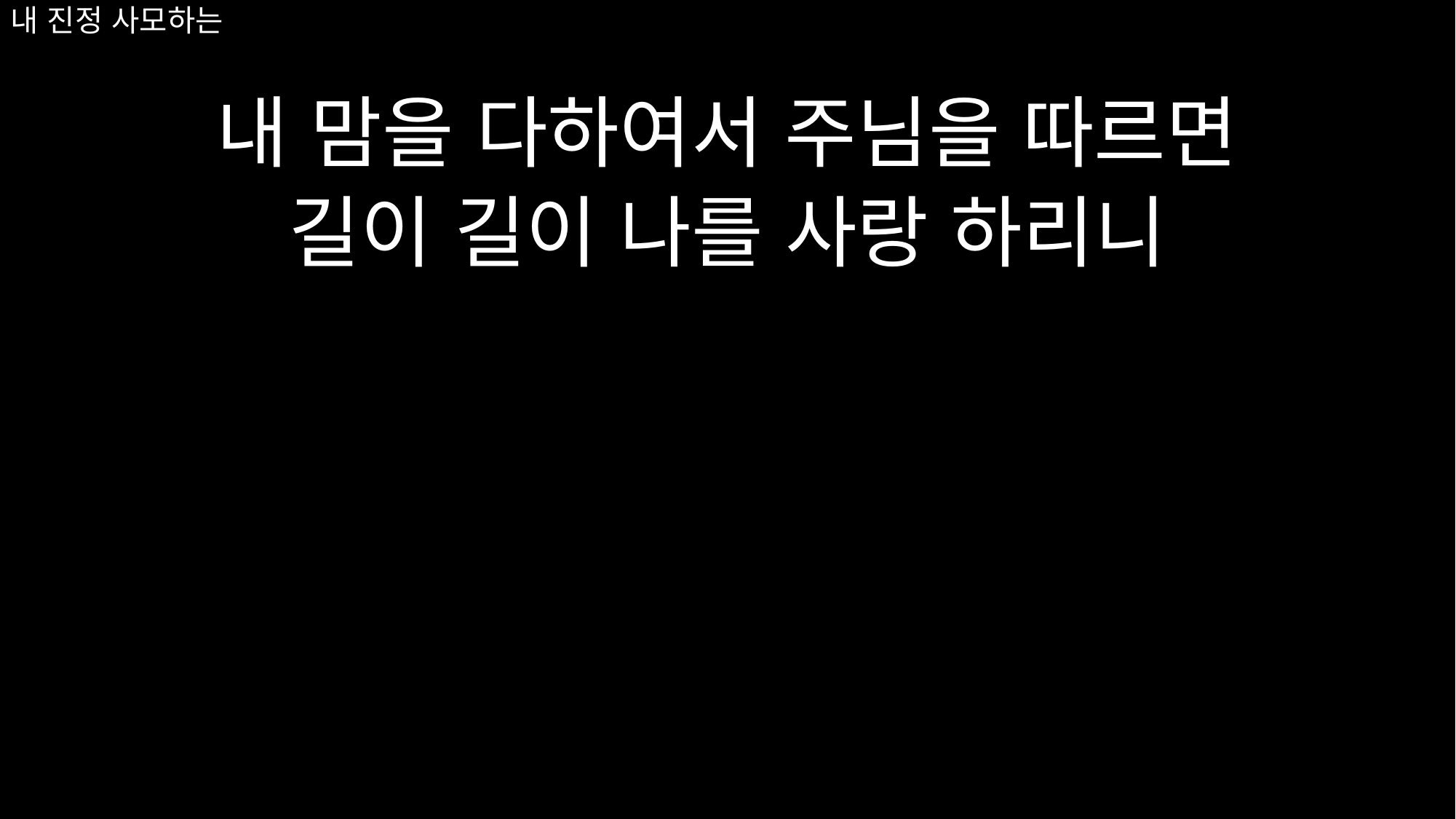

# 내 진정 사모하는
내 맘을 다하여서 주님을 따르면
길이 길이 나를 사랑 하리니